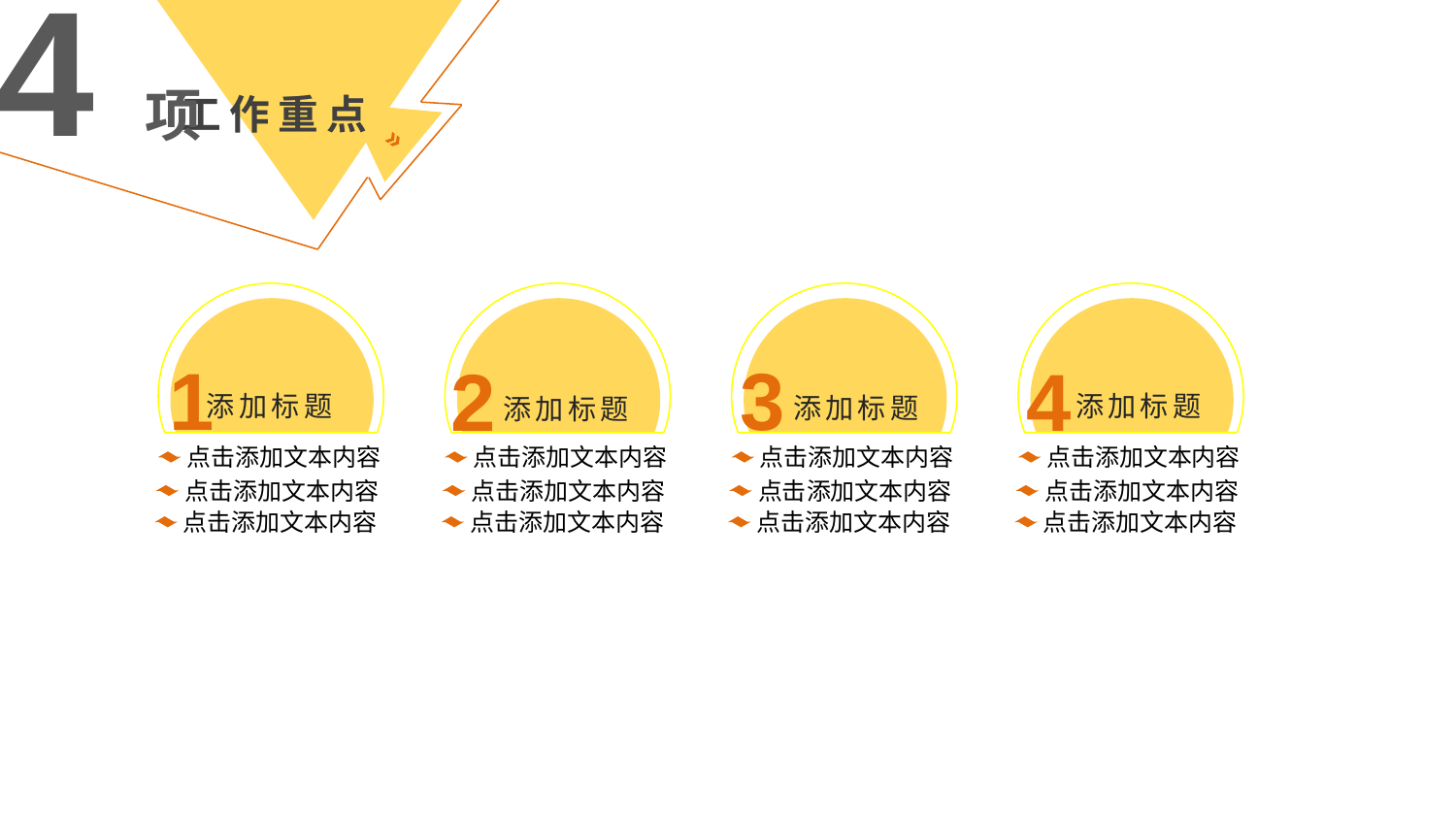

4项
工作重点

添加标题
点击添加文本内容

点击添加文本内容

点击添加文本内容

1

添加标题
点击添加文本内容

点击添加文本内容

点击添加文本内容

2

添加标题
点击添加文本内容

点击添加文本内容

点击添加文本内容

3

添加标题
点击添加文本内容

点击添加文本内容

点击添加文本内容

4